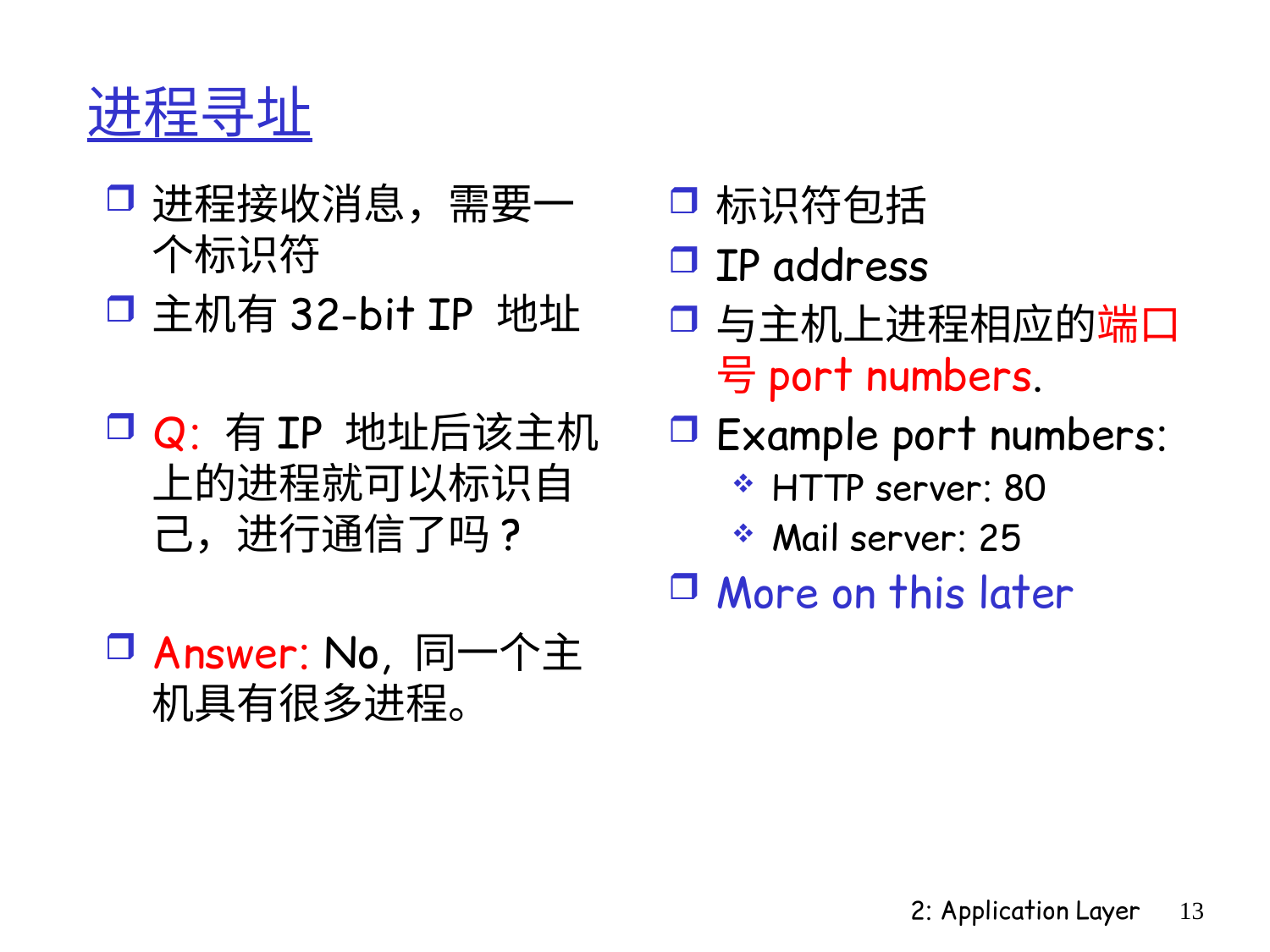

# 进程寻址
进程接收消息，需要一个标识符
主机有32-bit IP 地址

Q: 有IP 地址后该主机上的进程就可以标识自己，进行通信了吗?

Answer: No, 同一个主机具有很多进程。
标识符包括
IP address
与主机上进程相应的端口号port numbers.
Example port numbers:
HTTP server: 80
Mail server: 25
More on this later
2: Application Layer
13